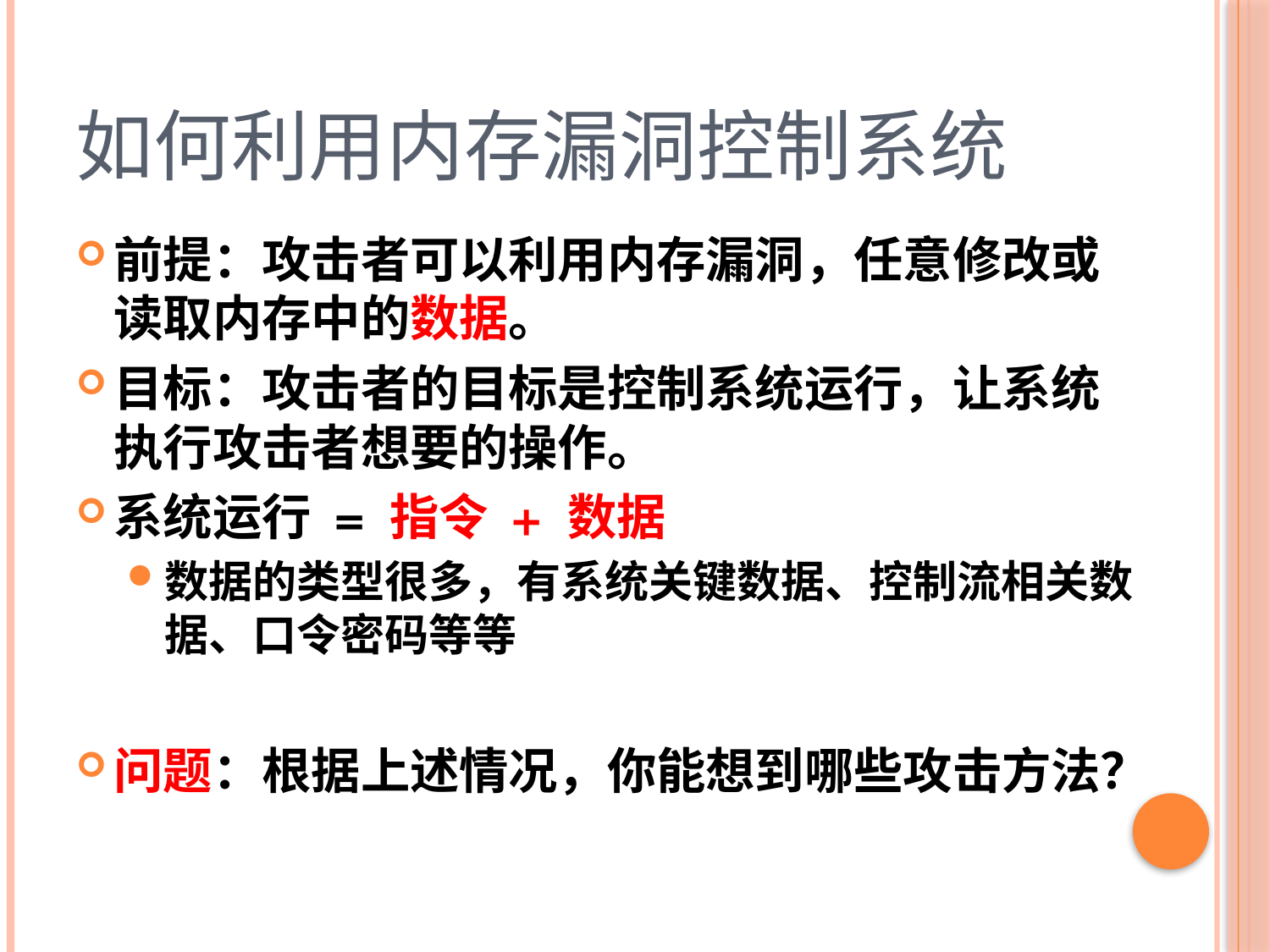

# 如何利用内存漏洞控制系统
前提：攻击者可以利用内存漏洞，任意修改或读取内存中的数据。
目标：攻击者的目标是控制系统运行，让系统执行攻击者想要的操作。
系统运行 = 指令 + 数据
数据的类型很多，有系统关键数据、控制流相关数据、口令密码等等

问题：根据上述情况，你能想到哪些攻击方法？